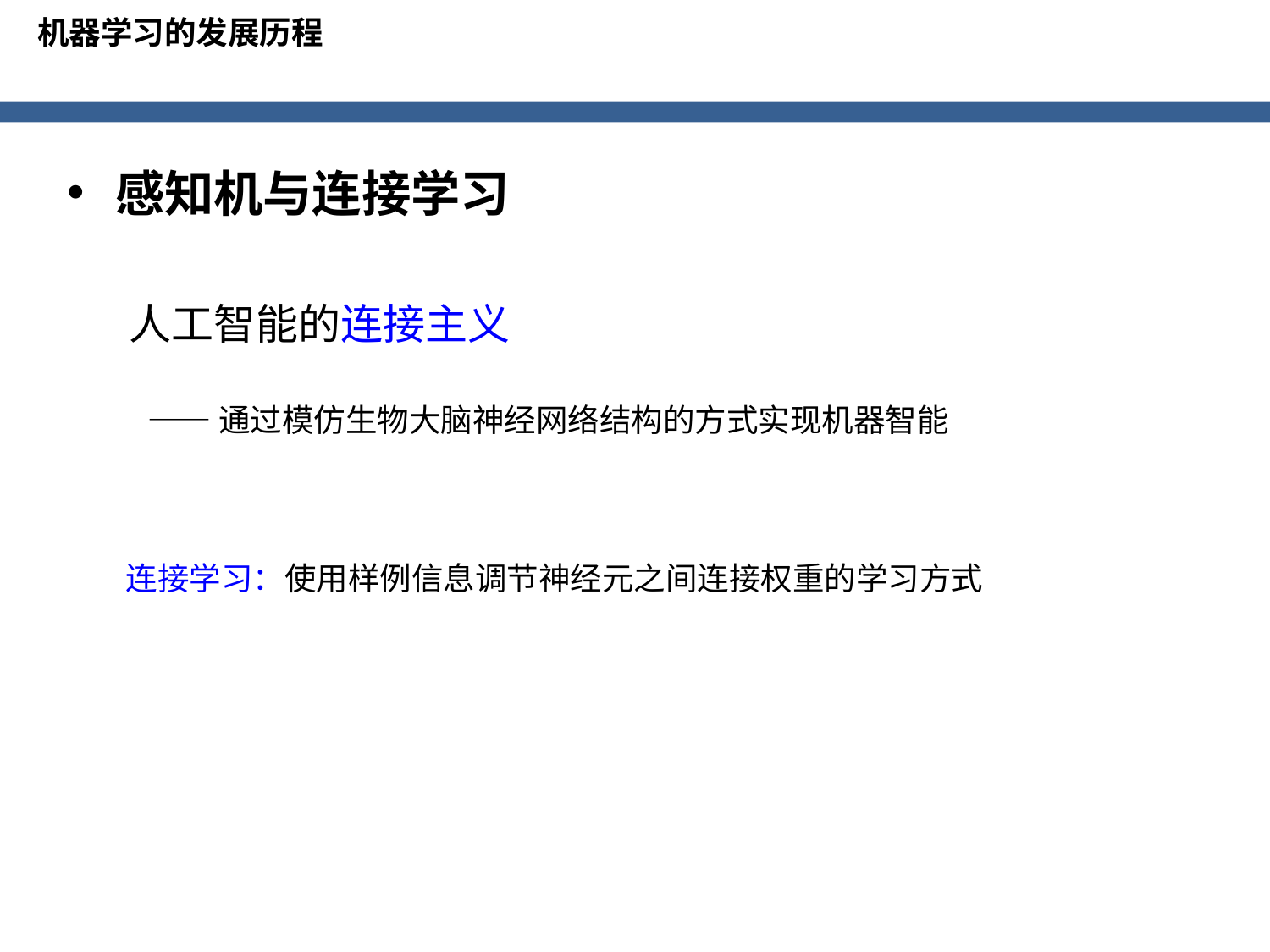

机器学习的发展历程
感知机与连接学习
人工智能的连接主义
——通过模仿生物大脑神经网络结构的方式实现机器智能
连接学习：使用样例信息调节神经元之间连接权重的学习方式